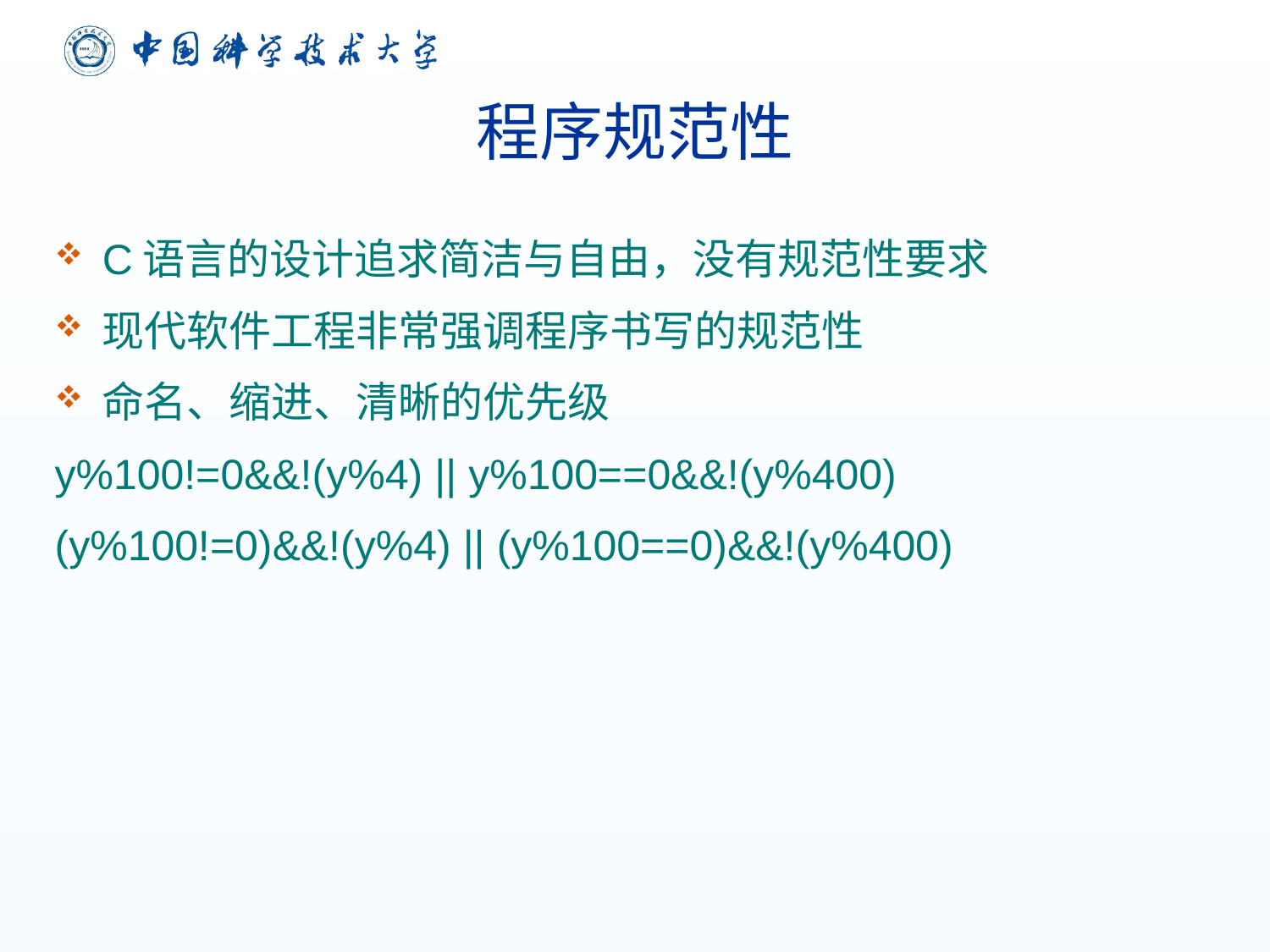

# 程序规范性
C语言的设计追求简洁与自由，没有规范性要求
现代软件工程非常强调程序书写的规范性
命名、缩进、清晰的优先级
y%100!=0&&!(y%4) || y%100==0&&!(y%400)
(y%100!=0)&&!(y%4) || (y%100==0)&&!(y%400)